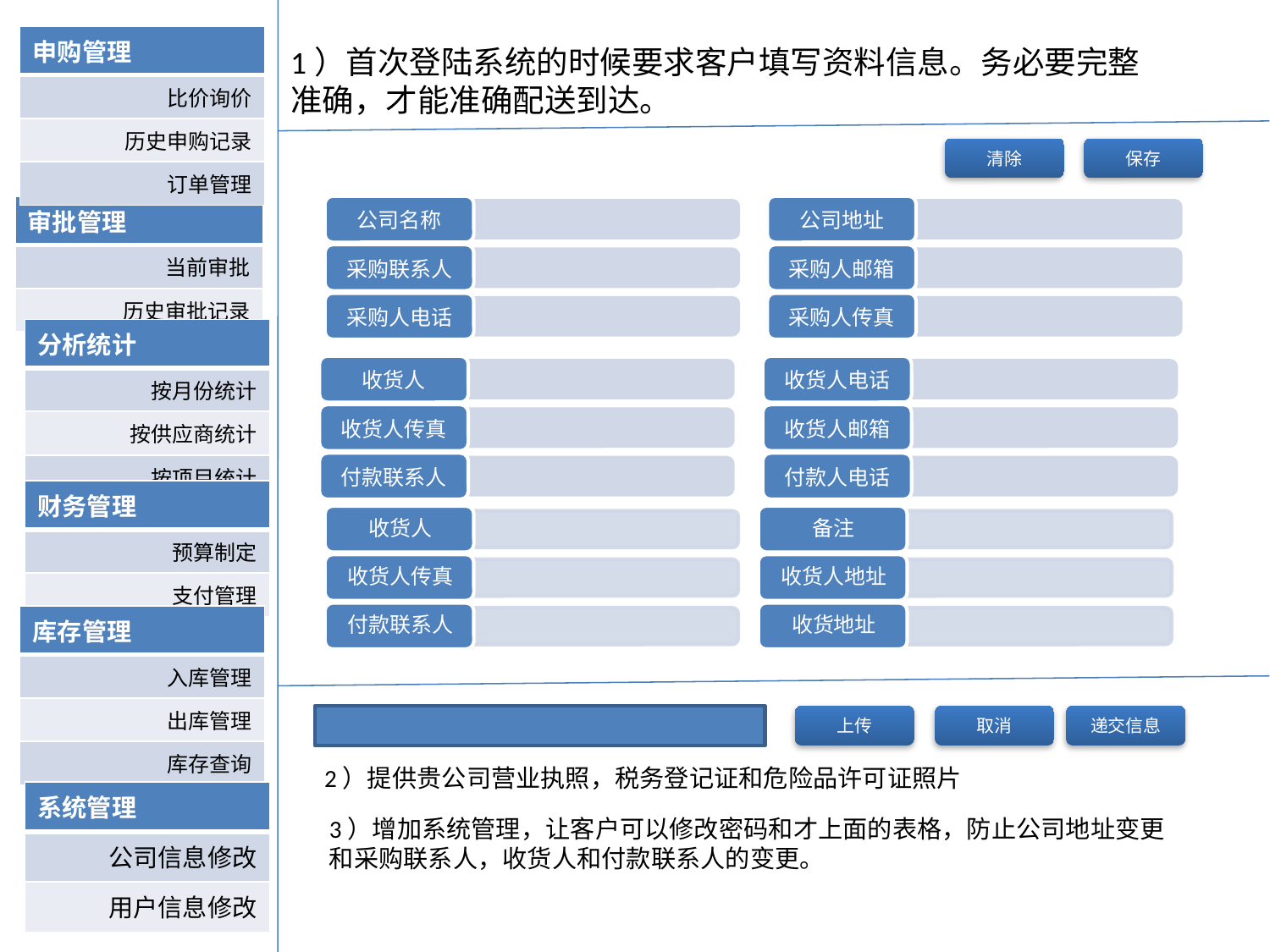

| 申购管理 |
| --- |
| 比价询价 |
| 历史申购记录 |
| 订单管理 |
1）首次登陆系统的时候要求客户填写资料信息。务必要完整准确，才能准确配送到达。
清除
保存
| 审批管理 |
| --- |
| 当前审批 |
| 历史审批记录 |
公司名称
采购联系人
采购人电话
采购人传真
公司地址
采购人邮箱
| 分析统计 |
| --- |
| 按月份统计 |
| 按供应商统计 |
| 按项目统计 |
收货人
收货人传真
付款联系人
收货人电话
收货人邮箱
付款人电话
| 财务管理 |
| --- |
| 预算制定 |
| 支付管理 |

收货人

收货人传真

付款联系人

备注

收货人地址

收货地址
| 库存管理 |
| --- |
| 入库管理 |
| 出库管理 |
| 库存查询 |

上传
取消
递交信息
2）提供贵公司营业执照，税务登记证和危险品许可证照片
| 系统管理 |
| --- |
| 公司信息修改 |
| 用户信息修改 |
3）增加系统管理，让客户可以修改密码和才上面的表格，防止公司地址变更和采购联系人，收货人和付款联系人的变更。